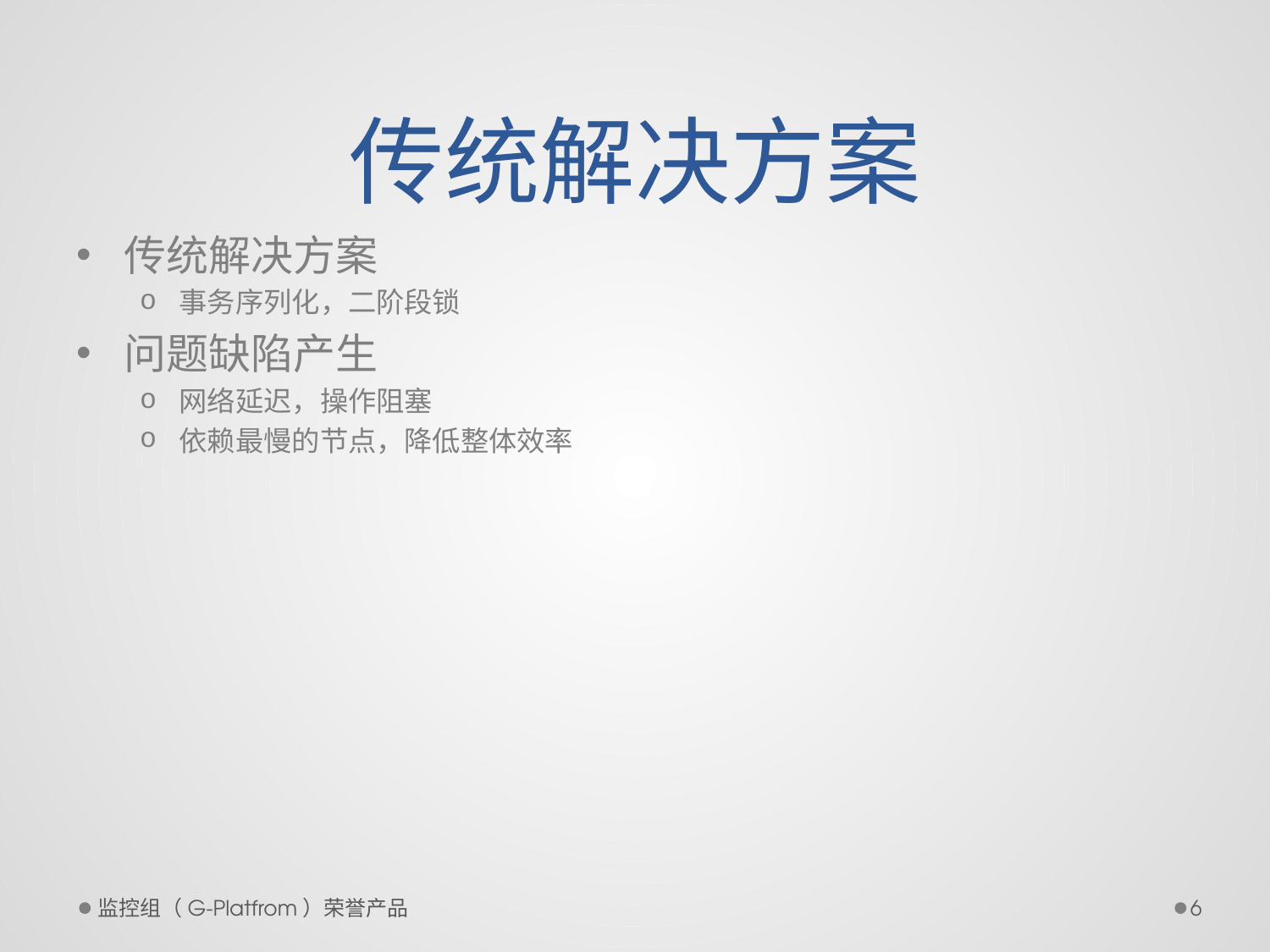

# 传统解决方案
传统解决方案
事务序列化，二阶段锁
问题缺陷产生
网络延迟，操作阻塞
依赖最慢的节点，降低整体效率

监控组（G-Platfrom）荣誉产品
6